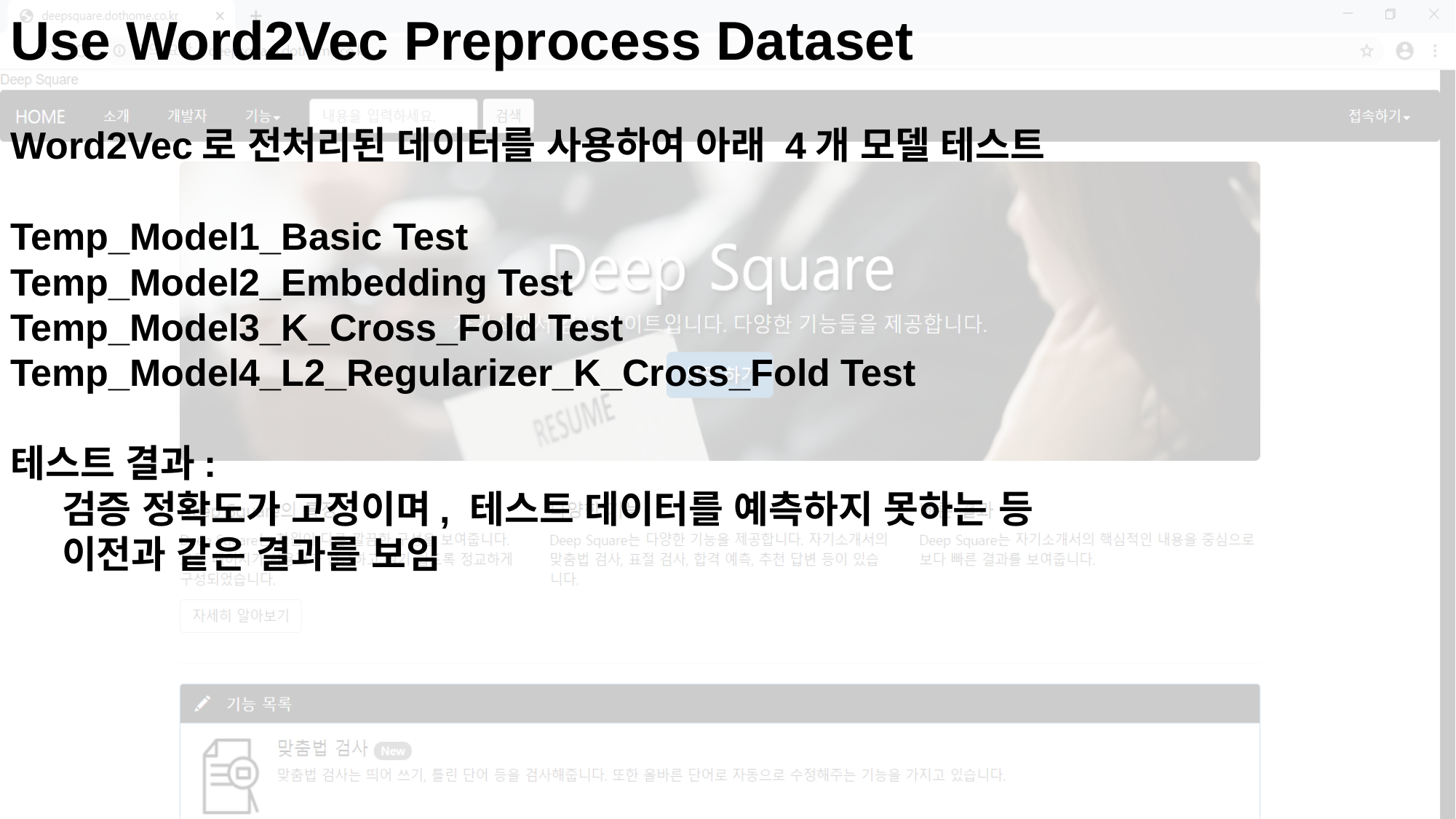

Use Word2Vec Preprocess Dataset
Word2Vec로 전처리된 데이터를 사용하여 아래 4개 모델 테스트

Temp_Model1_Basic Test
Temp_Model2_Embedding Test
Temp_Model3_K_Cross_Fold Test
Temp_Model4_L2_Regularizer_K_Cross_Fold Test

테스트 결과:
    검증 정확도가 고정이며, 테스트 데이터를 예측하지 못하는 등
    이전과 같은 결과를 보임